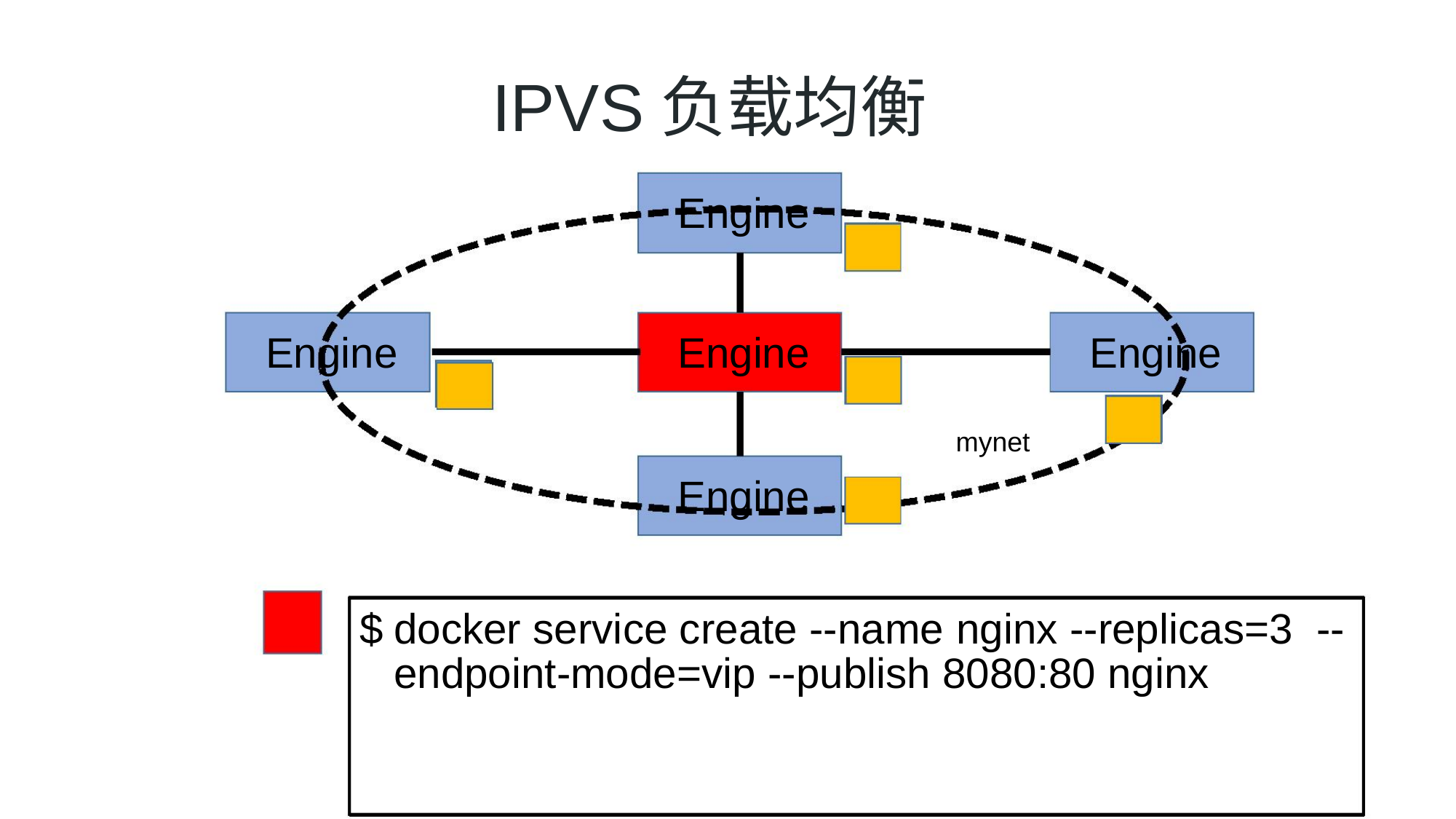

IPVS负载均衡
Engine
Engine
Engine
Engine
mynet
Engine
$
docker service create --name nginx --replicas=3  --endpoint-mode=vip --publish 8080:80 nginx